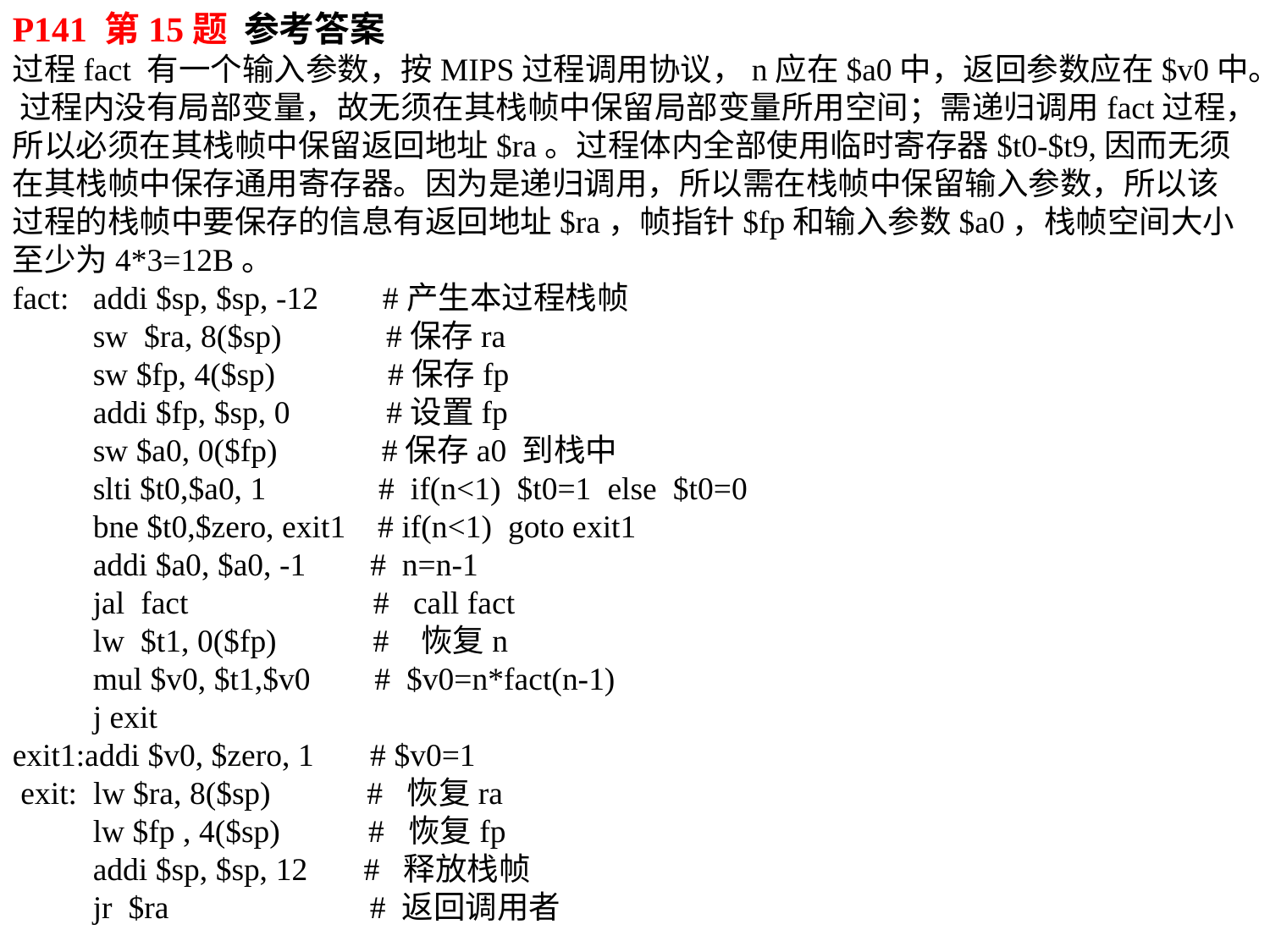

P141 第15题  参考答案
过程fact 有一个输入参数，按MIPS过程调用协议，n应在$a0中，返回参数应在$v0中。 过程内没有局部变量，故无须在其栈帧中保留局部变量所用空间；需递归调用fact过程，所以必须在其栈帧中保留返回地址$ra。过程体内全部使用临时寄存器$t0-$t9,因而无须在其栈帧中保存通用寄存器。因为是递归调用，所以需在栈帧中保留输入参数，所以该过程的栈帧中要保存的信息有返回地址$ra，帧指针$fp和输入参数$a0，栈帧空间大小至少为4*3=12B。
fact:   addi $sp, $sp, -12        #产生本过程栈帧
          sw  $ra, 8($sp)             #保存ra
          sw $fp, 4($sp)              #保存fp
          addi $fp, $sp, 0            #设置fp
          sw $a0, 0($fp)             #保存a0 到栈中
          slti $t0,$a0, 1              #  if(n<1)  $t0=1  else  $t0=0
          bne $t0,$zero, exit1    # if(n<1)  goto exit1
          addi $a0, $a0, -1        #  n=n-1
          jal  fact                       #   call fact
          lw  $t1, 0($fp)            #   恢复n
          mul $v0, $t1,$v0        #  $v0=n*fact(n-1)
          j exit
exit1:addi $v0, $zero, 1       # $v0=1
 exit:  lw $ra, 8($sp)            #  恢复ra
          lw $fp , 4($sp)           #  恢复fp
          addi $sp, $sp, 12       #  释放栈帧
          jr  $ra                         # 返回调用者